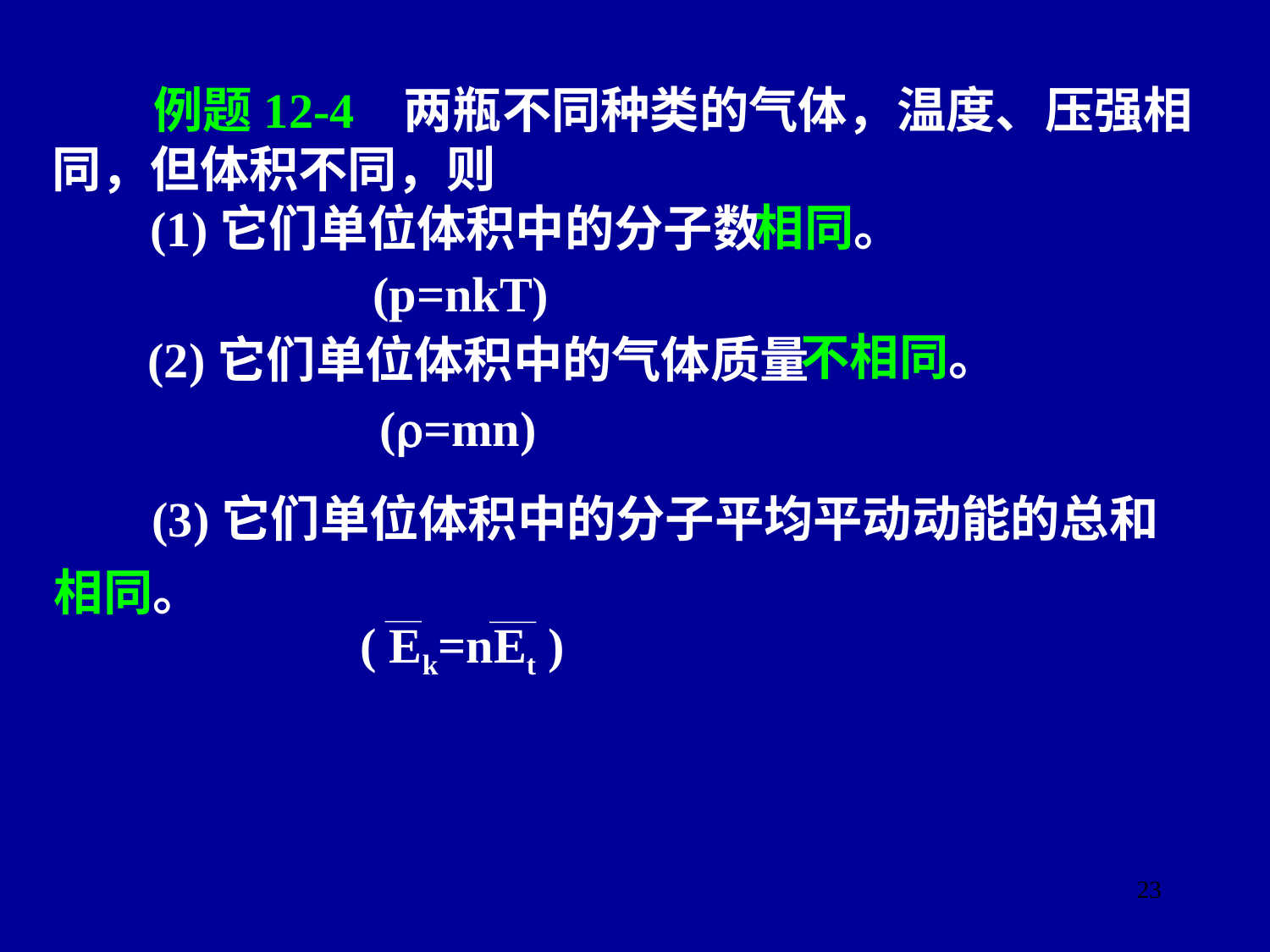

例题12-4   两瓶不同种类的气体，温度、压强相同，但体积不同，则
        (1)它们单位体积中的分子数
相同。
(p=nkT)
不相同。
   (2)它们单位体积中的气体质量
(ρ=mn)
   (3)它们单位体积中的分子平均平动动能的总和
相同。
( Ek=nEt )

23